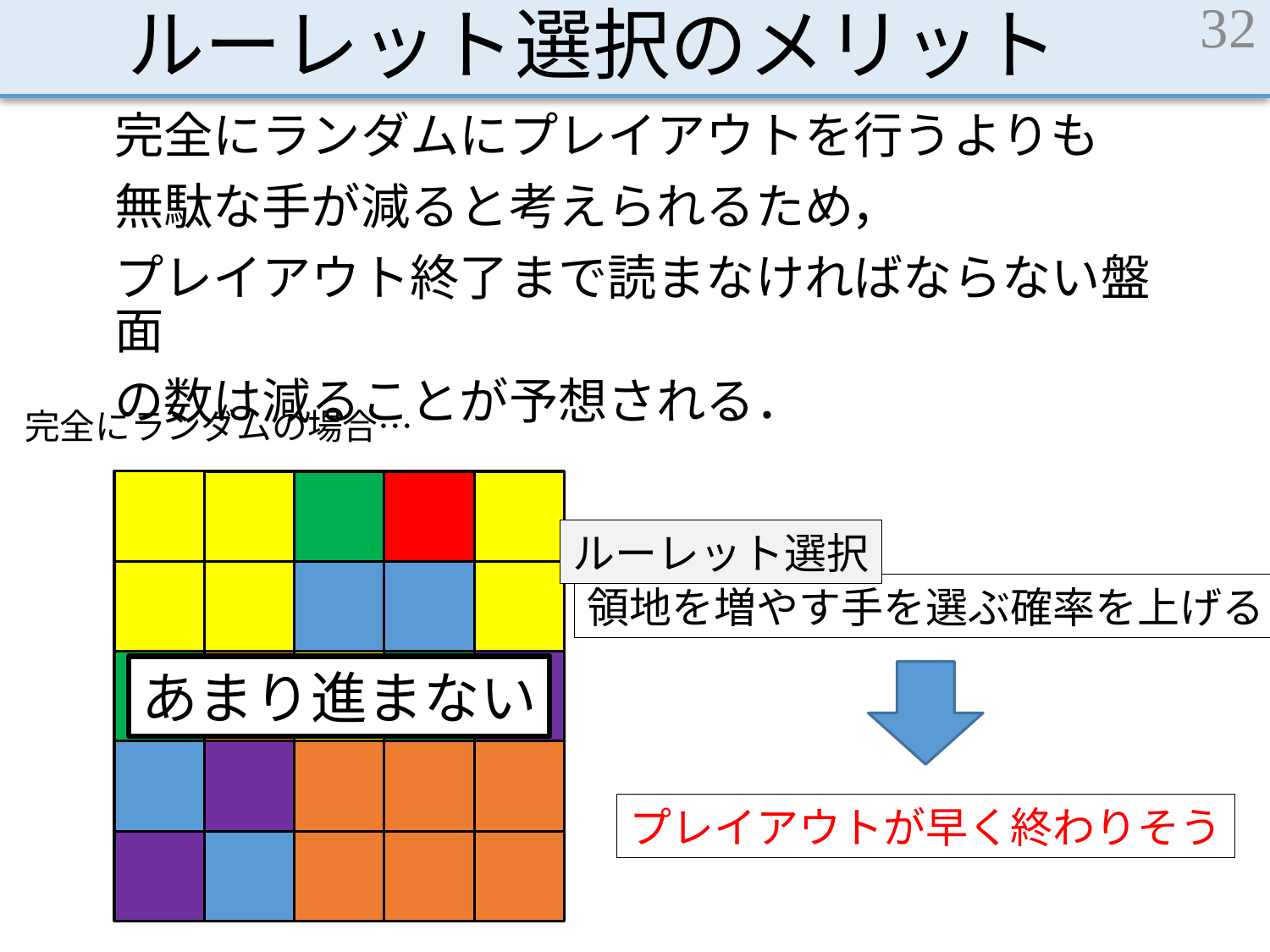

# ルーレット選択のメリット
32
完全にランダムにプレイアウトを行うよりも
無駄な手が減ると考えられるため，
プレイアウト終了まで読まなければならない盤面
の数は減ることが予想される．
完全にランダムの場合…

ルーレット選択
領地を増やす手を選ぶ確率を上げる
あまり進まない

プレイアウトが早く終わりそう